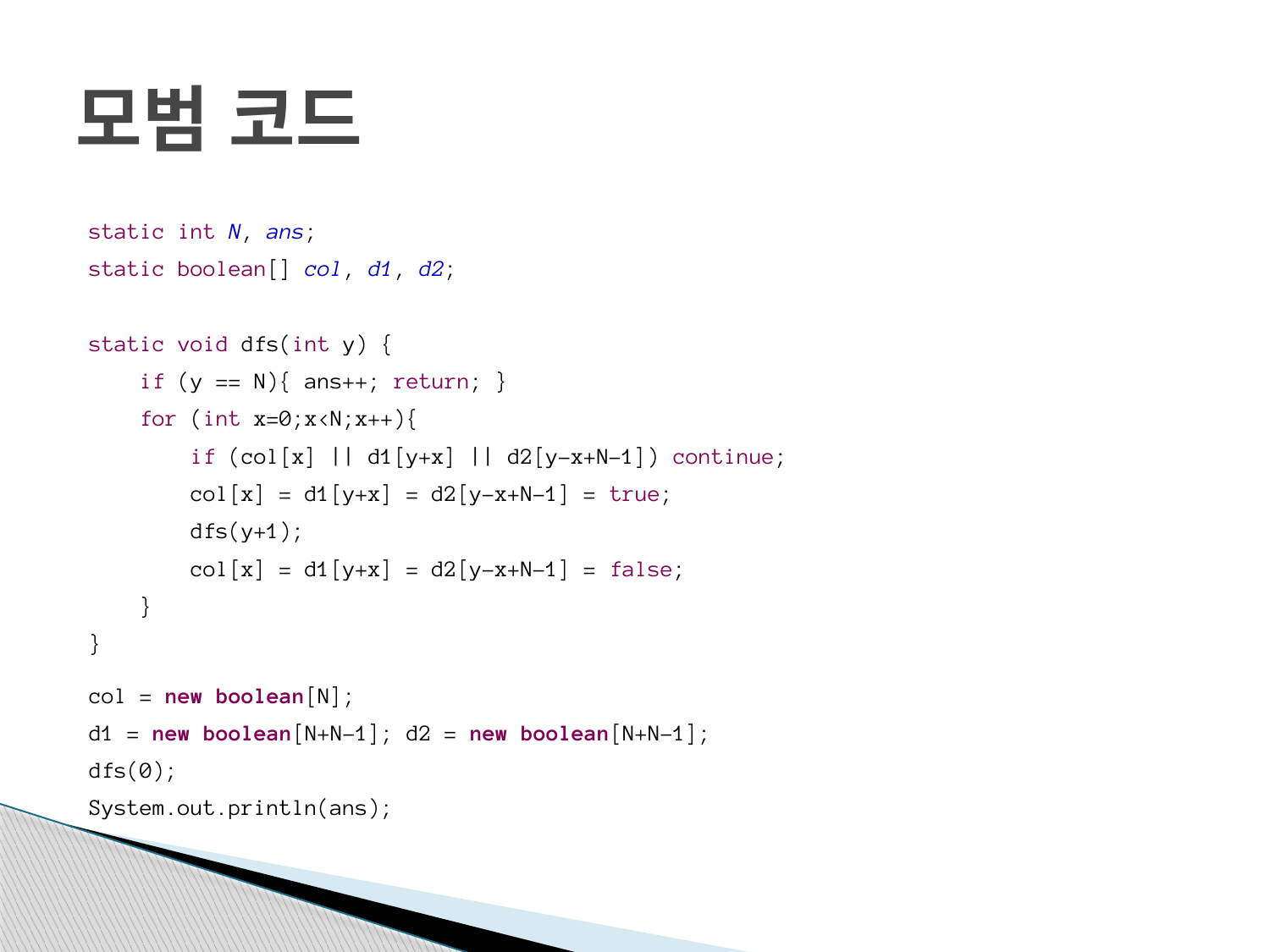

# 모범 코드
static int N, ans;
static boolean[] col, d1, d2;

static void dfs(int y) {
    if (y == N){ ans++; return; }
    for (int x=0;x<N;x++){
        if (col[x] || d1[y+x] || d2[y-x+N-1]) continue;
        col[x] = d1[y+x] = d2[y-x+N-1] = true;
        dfs(y+1);
        col[x] = d1[y+x] = d2[y-x+N-1] = false;
    }
}
col = new boolean[N];
d1 = new boolean[N+N-1]; d2 = new boolean[N+N-1];
dfs(0);
System.out.println(ans);